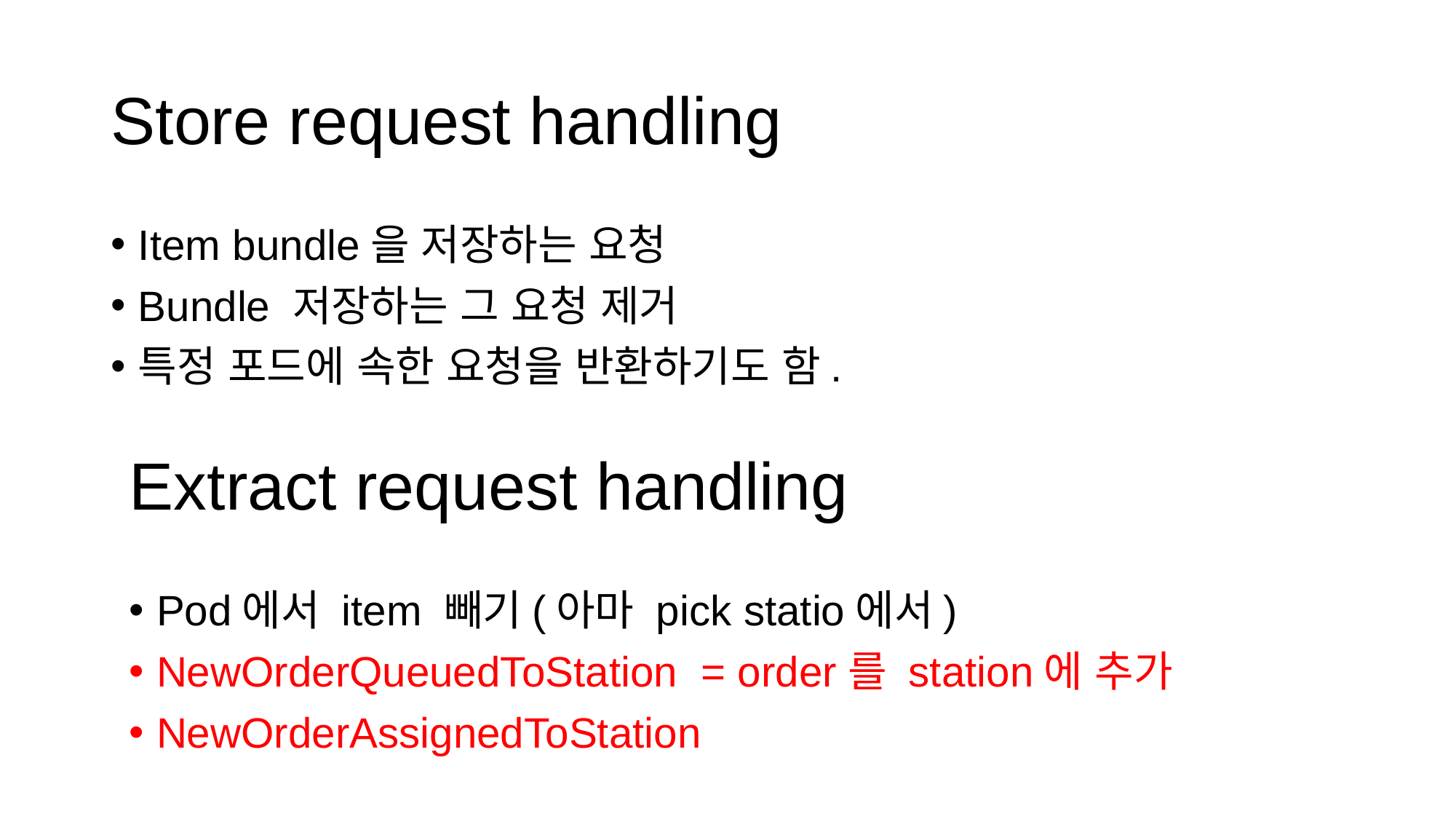

# Store request handling
Item bundle을 저장하는 요청
Bundle 저장하는 그 요청 제거
특정 포드에 속한 요청을 반환하기도 함.
Extract request handling
Pod에서 item 빼기(아마 pick statio에서)
NewOrderQueuedToStation  = order를 station에 추가
NewOrderAssignedToStation